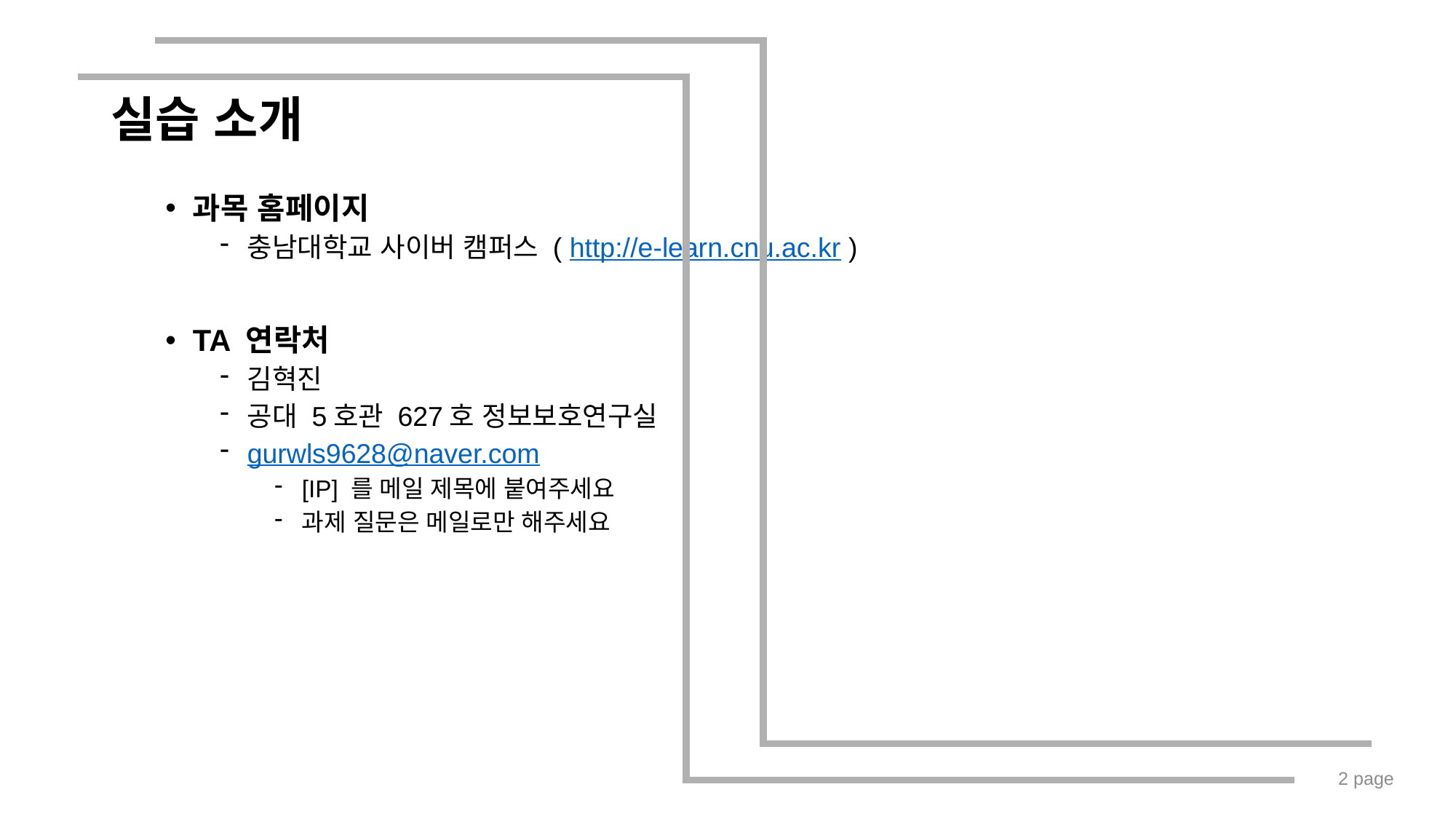

# 실습 소개
과목 홈페이지
충남대학교 사이버 캠퍼스 ( http://e-learn.cnu.ac.kr )

TA 연락처
김혁진
공대 5호관 627호 정보보호연구실
gurwls9628@naver.com
[IP] 를 메일 제목에 붙여주세요
과제 질문은 메일로만 해주세요

2 page